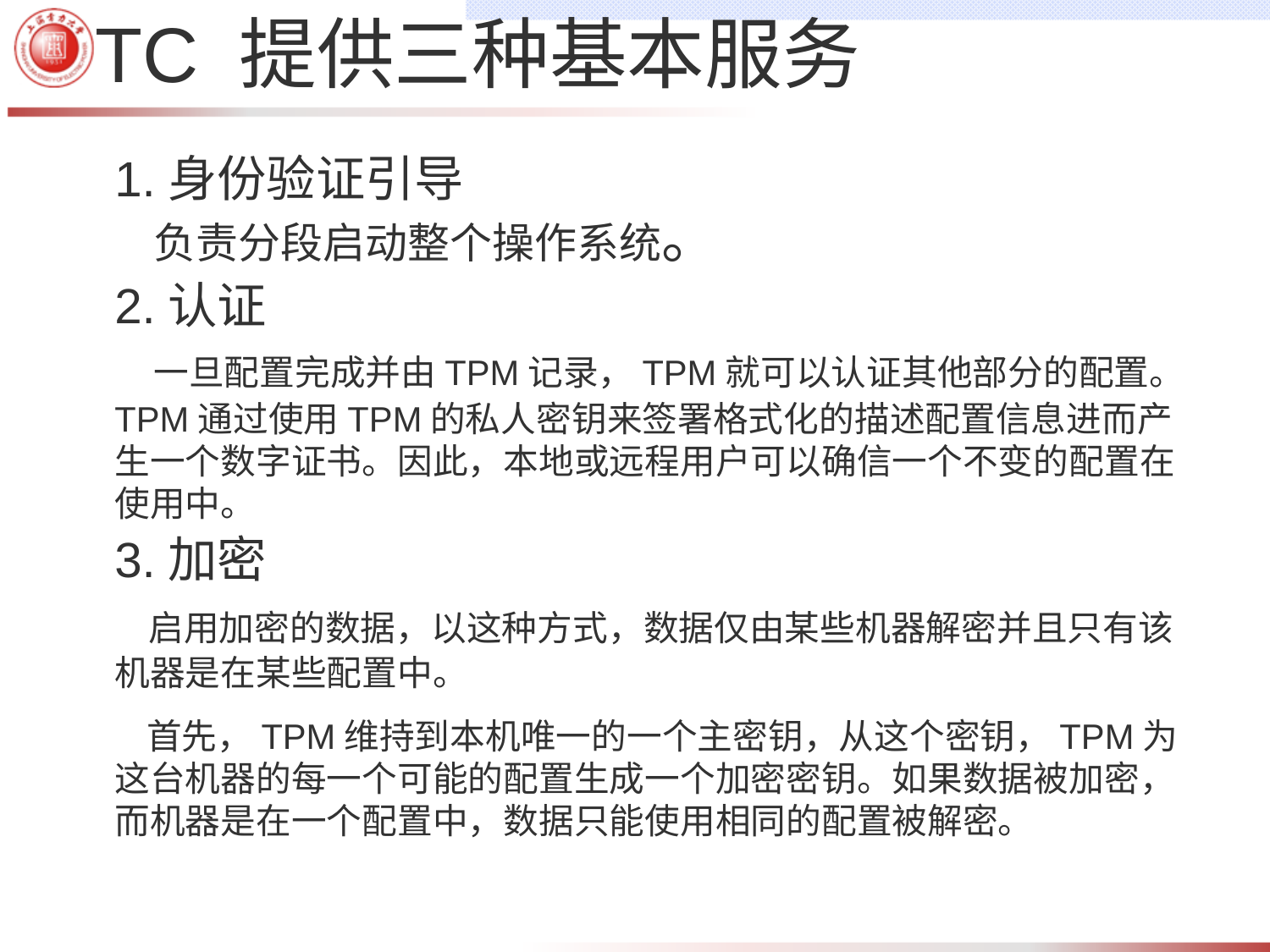

# TC 提供三种基本服务
1.身份验证引导
  负责分段启动整个操作系统。
2.认证
  一旦配置完成并由TPM记录，TPM就可以认证其他部分的配置。TPM通过使用TPM的私人密钥来签署格式化的描述配置信息进而产生一个数字证书。因此，本地或远程用户可以确信一个不变的配置在使用中。
3.加密
  启用加密的数据，以这种方式，数据仅由某些机器解密并且只有该机器是在某些配置中。
   首先，TPM维持到本机唯一的一个主密钥，从这个密钥，TPM为这台机器的每一个可能的配置生成一个加密密钥。如果数据被加密，而机器是在一个配置中，数据只能使用相同的配置被解密。